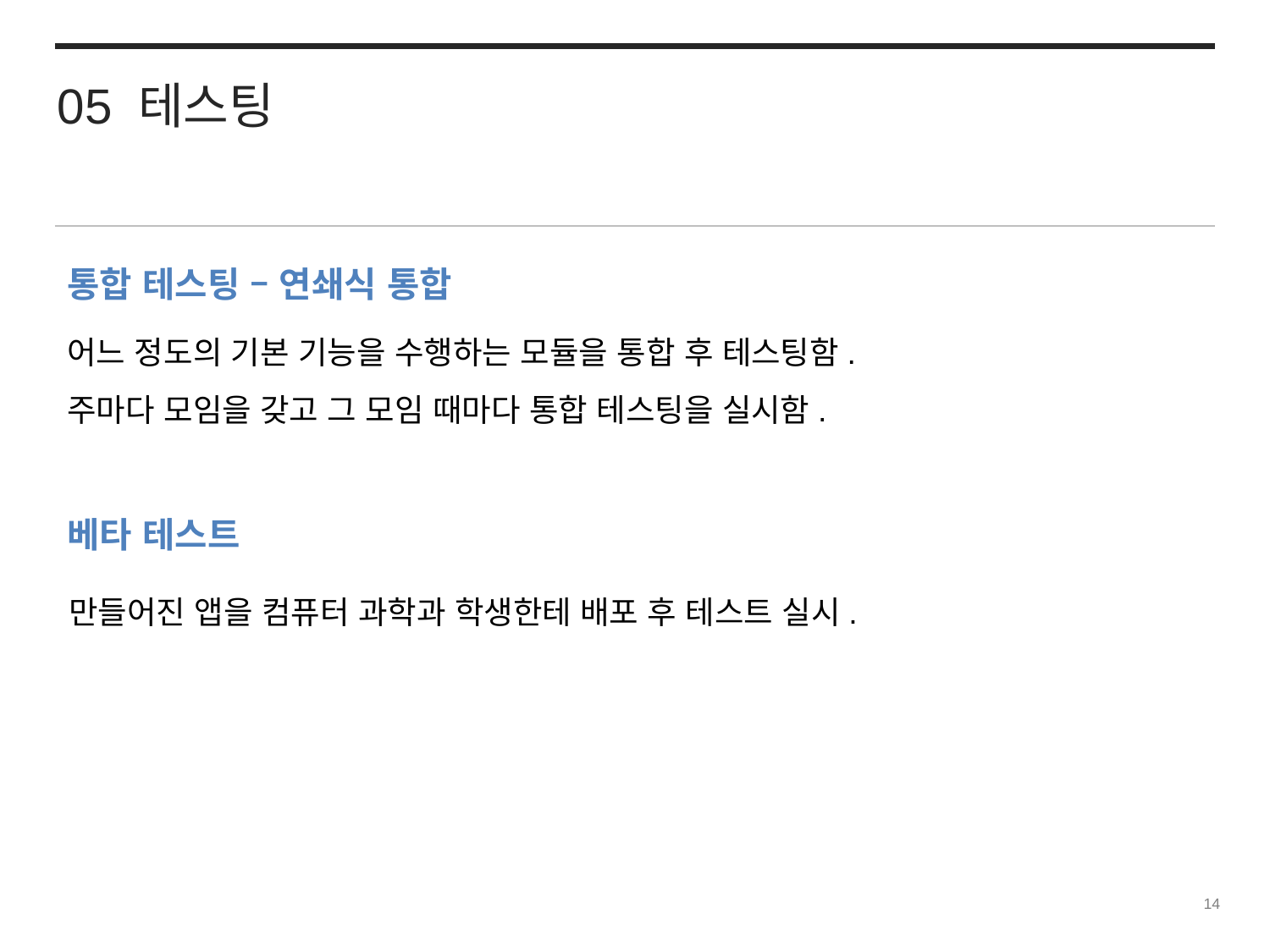

05 테스팅
통합 테스팅 – 연쇄식 통합
어느 정도의 기본 기능을 수행하는 모듈을 통합 후 테스팅함.
주마다 모임을 갖고 그 모임 때마다 통합 테스팅을 실시함.
베타 테스트
만들어진 앱을 컴퓨터 과학과 학생한테 배포 후 테스트 실시.